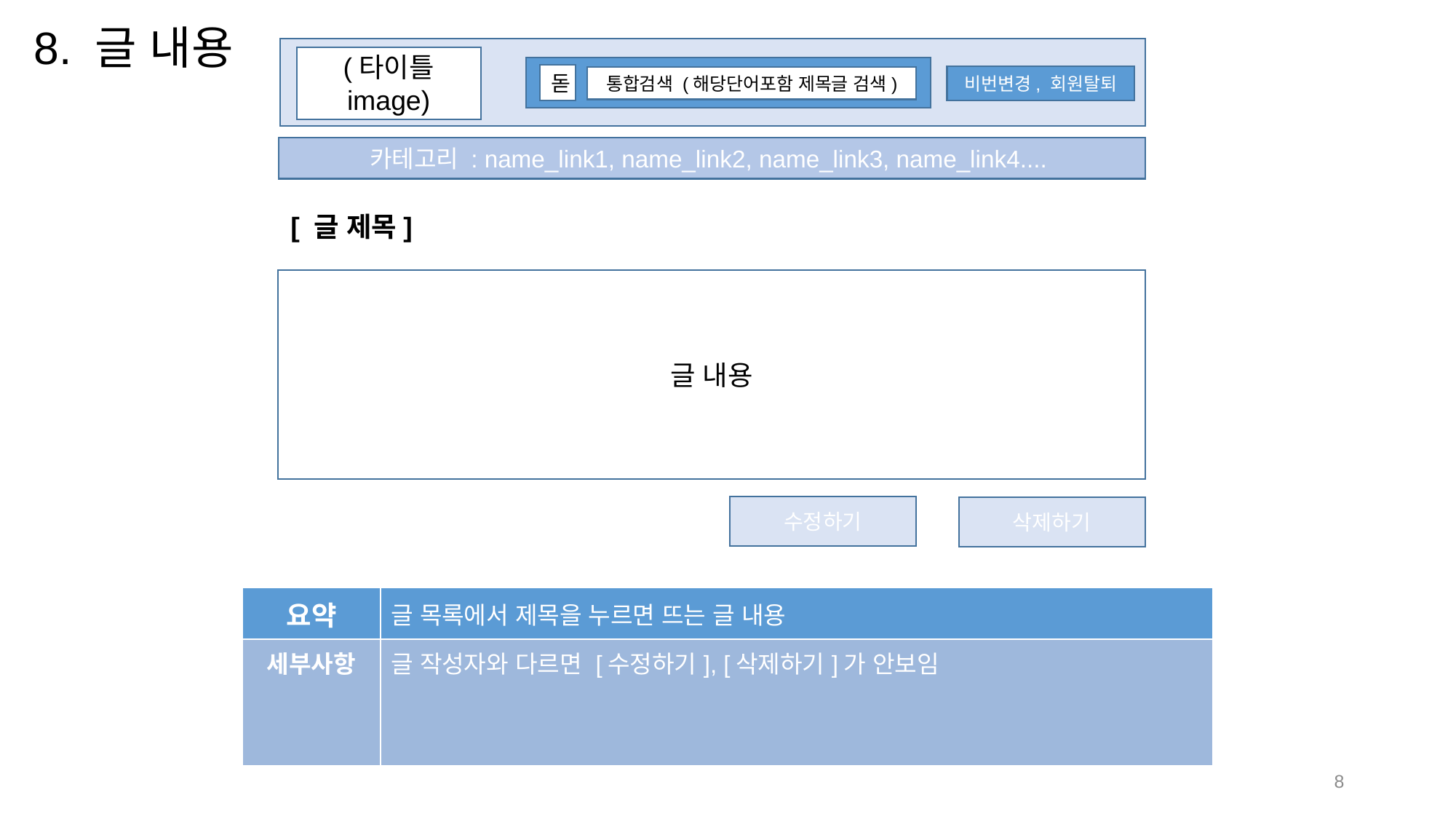

# 8. 글 내용

(타이틀 image)

돋
비번변경, 회원탈퇴
통합검색 (해당단어포함 제목글 검색)
카테고리 : name_link1, name_link2, name_link3, name_link4....
[ 글 제목]
글 내용
수정하기
삭제하기
| 요약 | 글 목록에서 제목을 누르면 뜨는 글 내용 |
| --- | --- |
| 세부사항 | 글 작성자와 다르면 [수정하기], [삭제하기]가 안보임 |
8